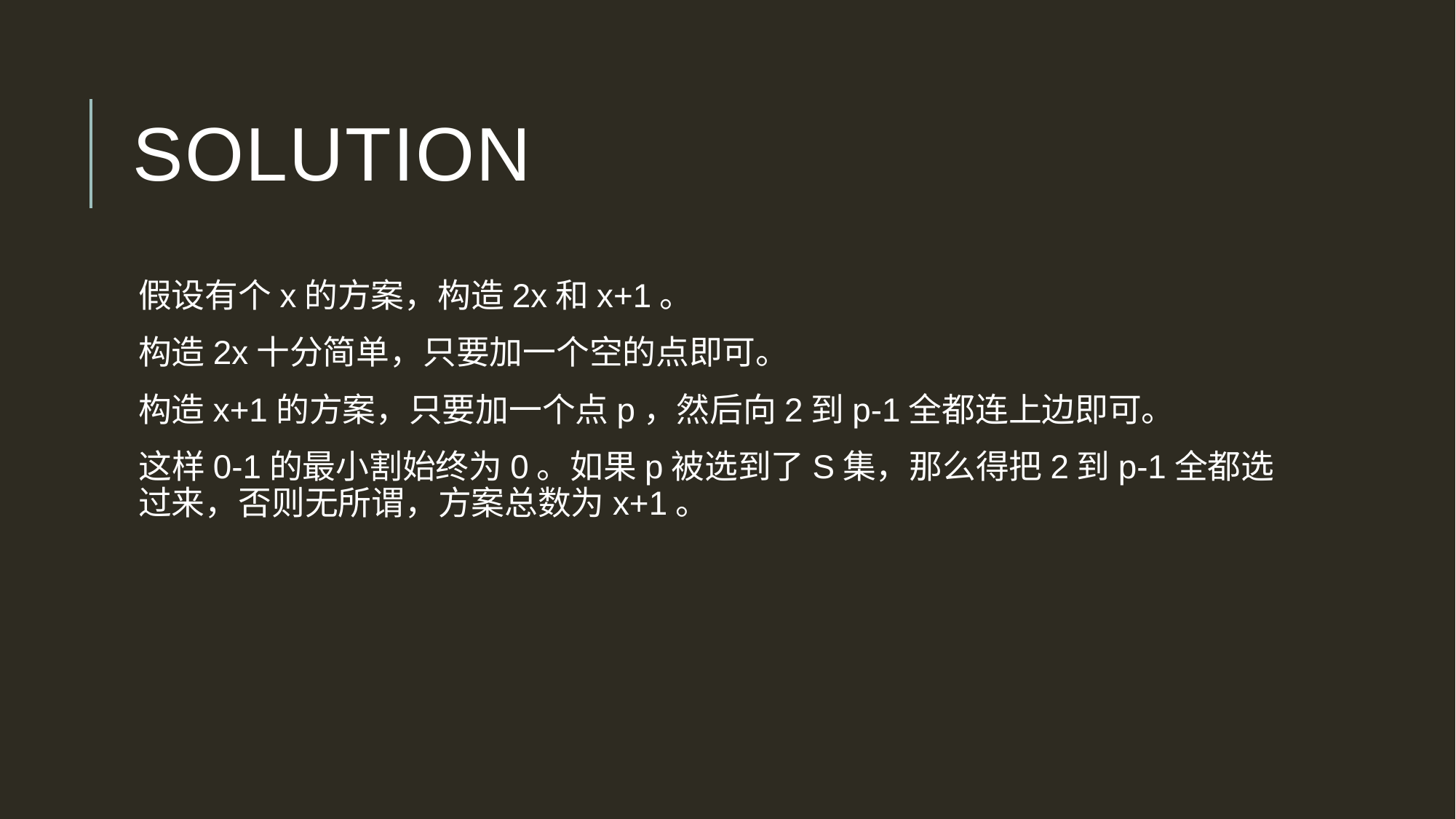

# Solution
假设有个x的方案，构造2x和x+1。
构造2x十分简单，只要加一个空的点即可。
构造x+1的方案，只要加一个点p，然后向2到p-1全都连上边即可。
这样0-1的最小割始终为0。如果p被选到了S集，那么得把2到p-1全都选过来，否则无所谓，方案总数为x+1。